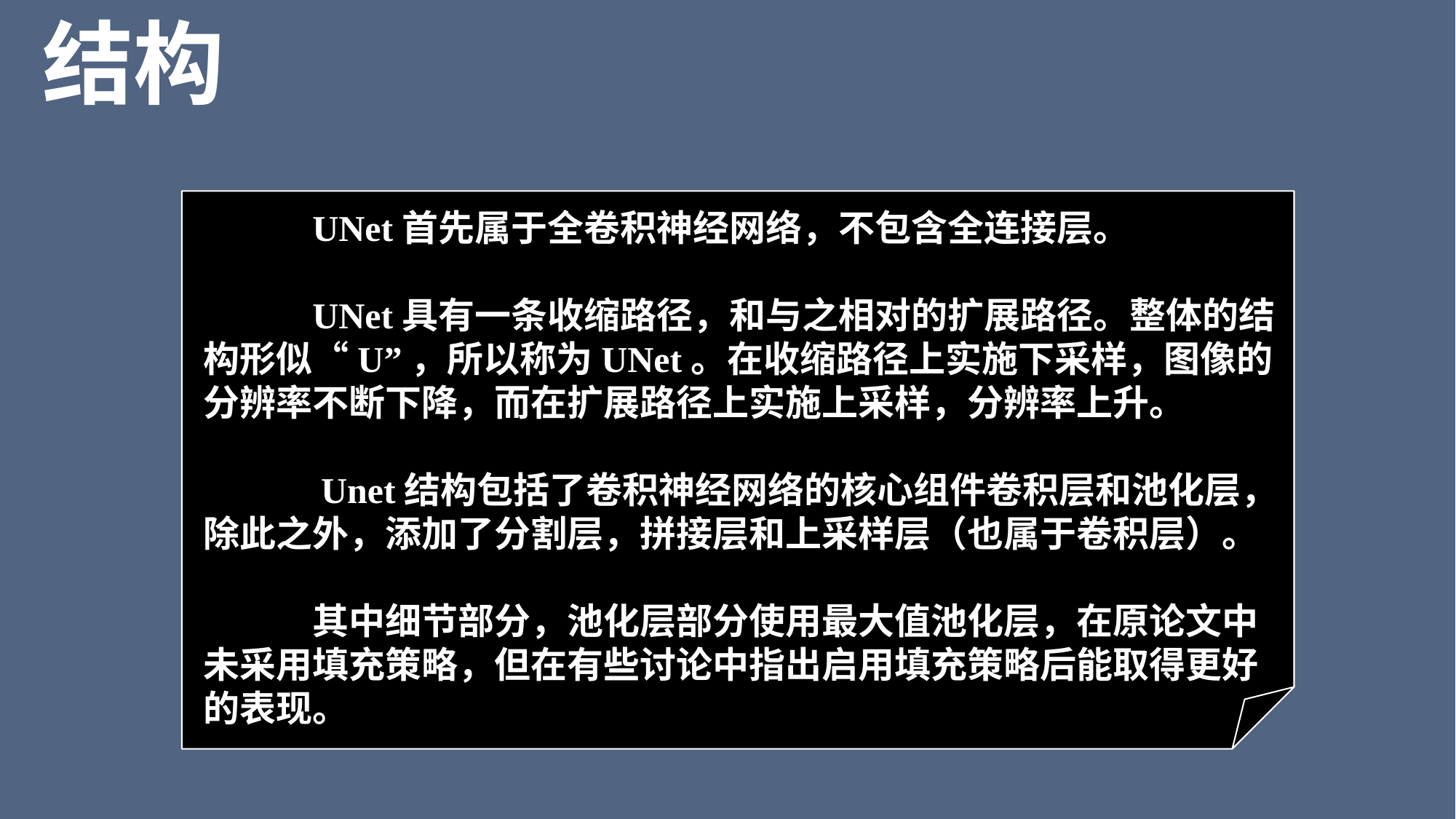

# 结构
	UNet首先属于全卷积神经网络，不包含全连接层。

	UNet具有一条收缩路径，和与之相对的扩展路径。整体的结构形似“U”，所以称为UNet。在收缩路径上实施下采样，图像的分辨率不断下降，而在扩展路径上实施上采样，分辨率上升。

	 Unet结构包括了卷积神经网络的核心组件卷积层和池化层，除此之外，添加了分割层，拼接层和上采样层（也属于卷积层）。

	其中细节部分，池化层部分使用最大值池化层，在原论文中未采用填充策略，但在有些讨论中指出启用填充策略后能取得更好的表现。